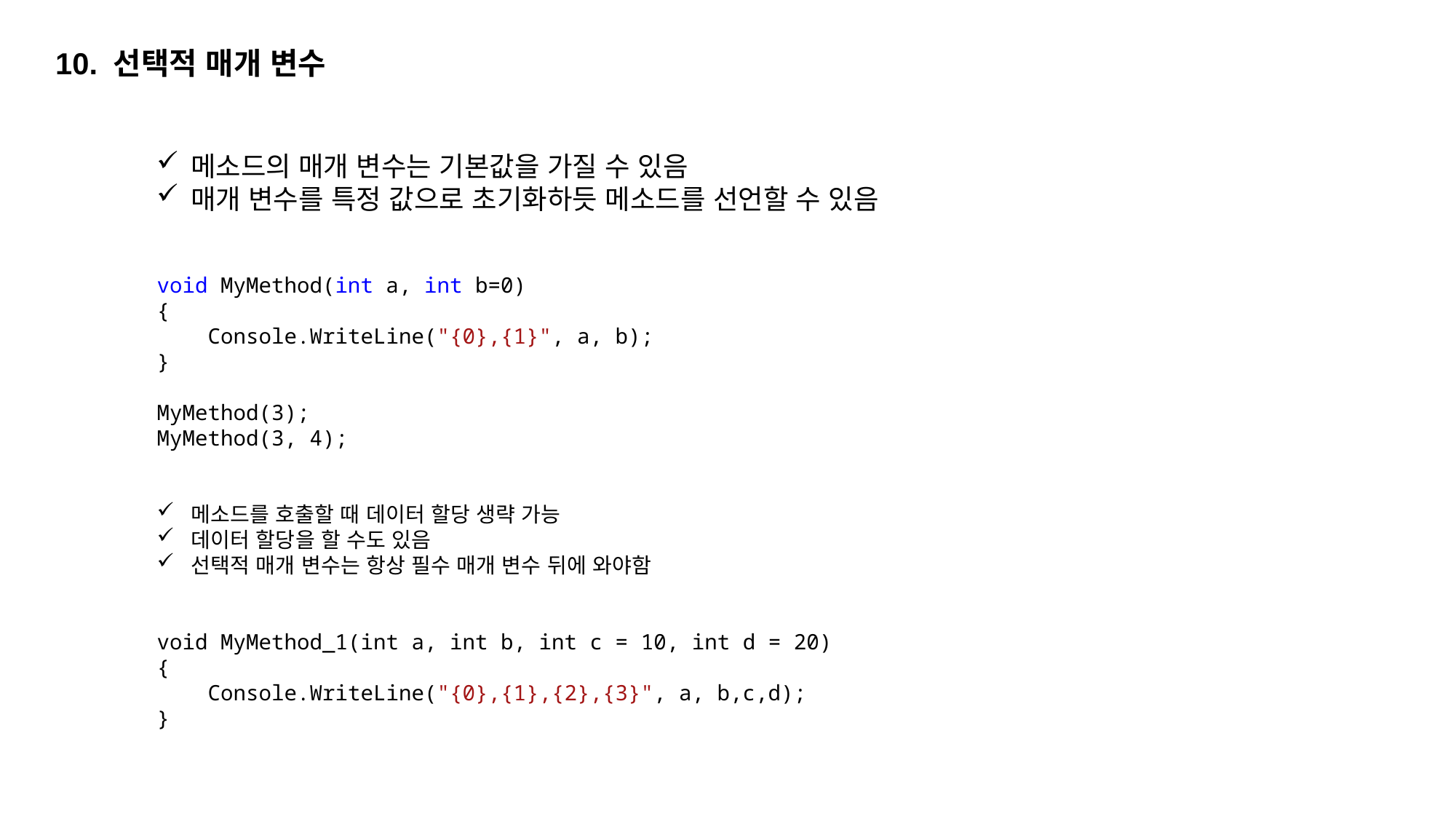

10. 선택적 매개 변수
메소드의 매개 변수는 기본값을 가질 수 있음
매개 변수를 특정 값으로 초기화하듯 메소드를 선언할 수 있음
void MyMethod(int a, int b=0)
{
    Console.WriteLine("{0},{1}", a, b);
}

MyMethod(3);
MyMethod(3, 4);

메소드를 호출할 때 데이터 할당 생략 가능
데이터 할당을 할 수도 있음
선택적 매개 변수는 항상 필수 매개 변수 뒤에 와야함

void MyMethod_1(int a, int b, int c = 10, int d = 20)
{
    Console.WriteLine("{0},{1},{2},{3}", a, b,c,d);
}